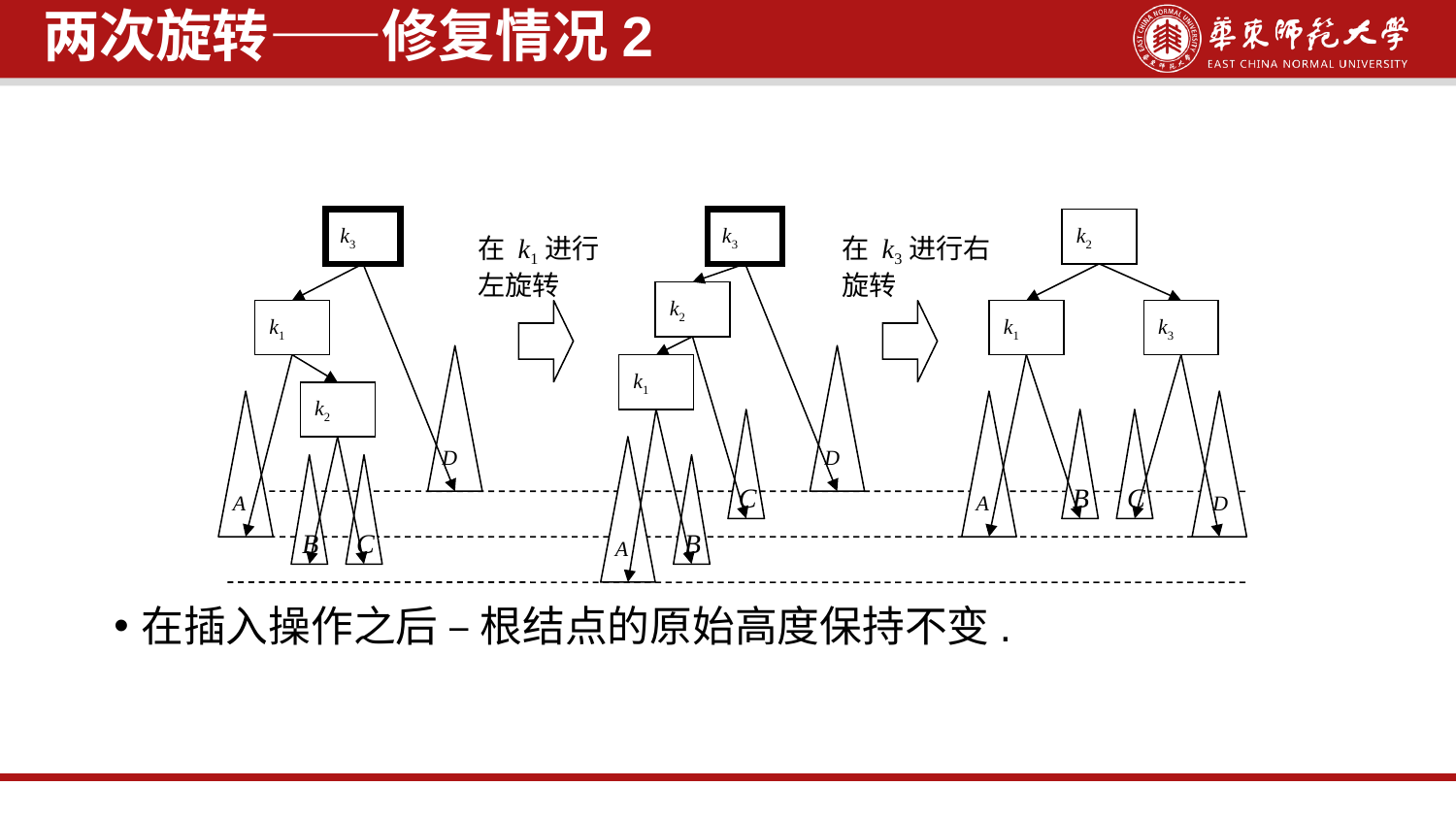

两次旋转——修复情况2

在插入操作之后 – 根结点的原始高度保持不变.
k3
k3
k2
在 k1进行左旋转
在 k3进行右旋转
k2
k1

k1
k3

k1
k2

D

D

C
B
C
D
A
A

B
C
B
A